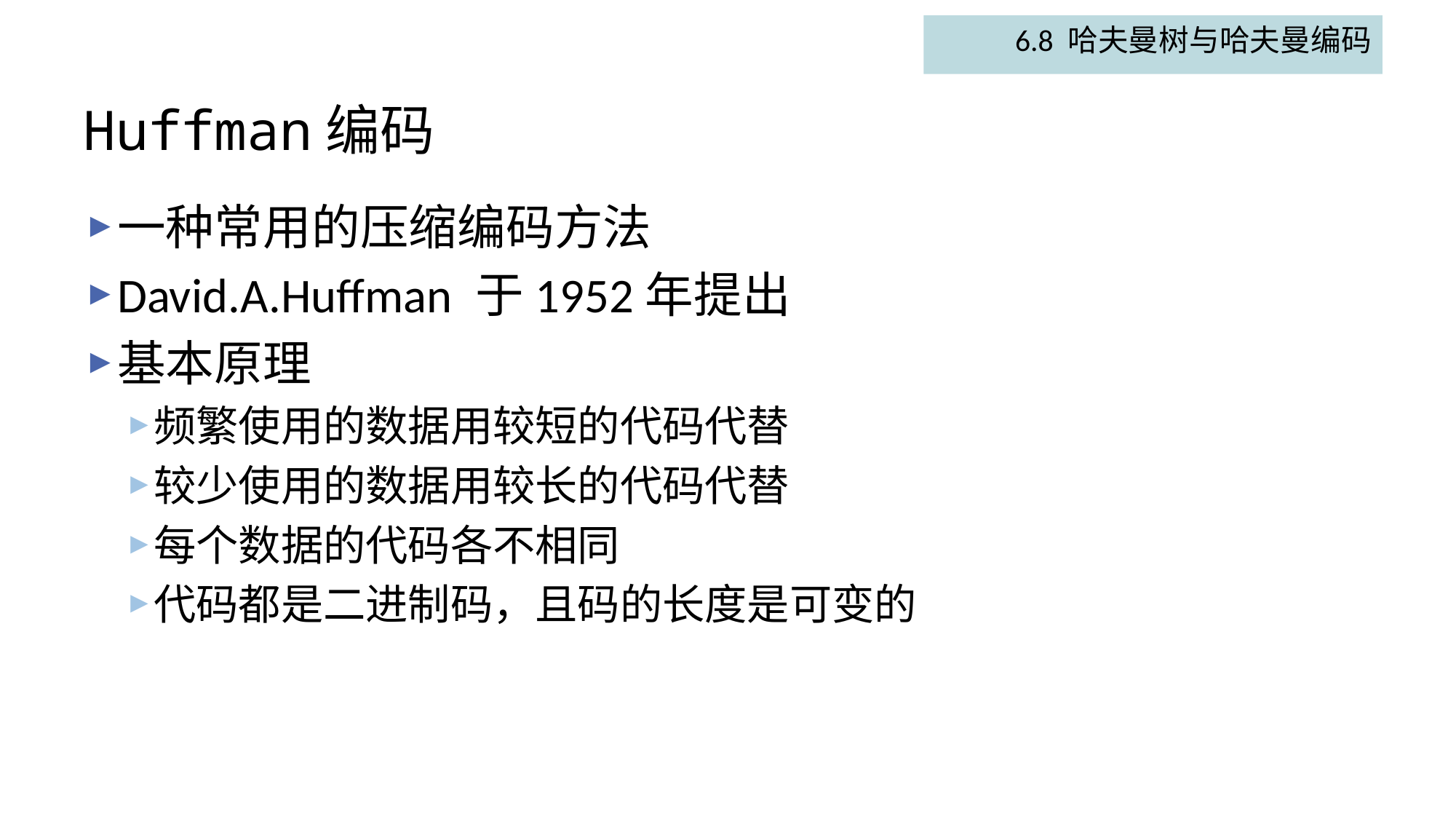

6.8 哈夫曼树与哈夫曼编码
# Huffman编码
一种常用的压缩编码方法
David.A.Huffman 于1952年提出
基本原理
频繁使用的数据用较短的代码代替
较少使用的数据用较长的代码代替
每个数据的代码各不相同
代码都是二进制码，且码的长度是可变的